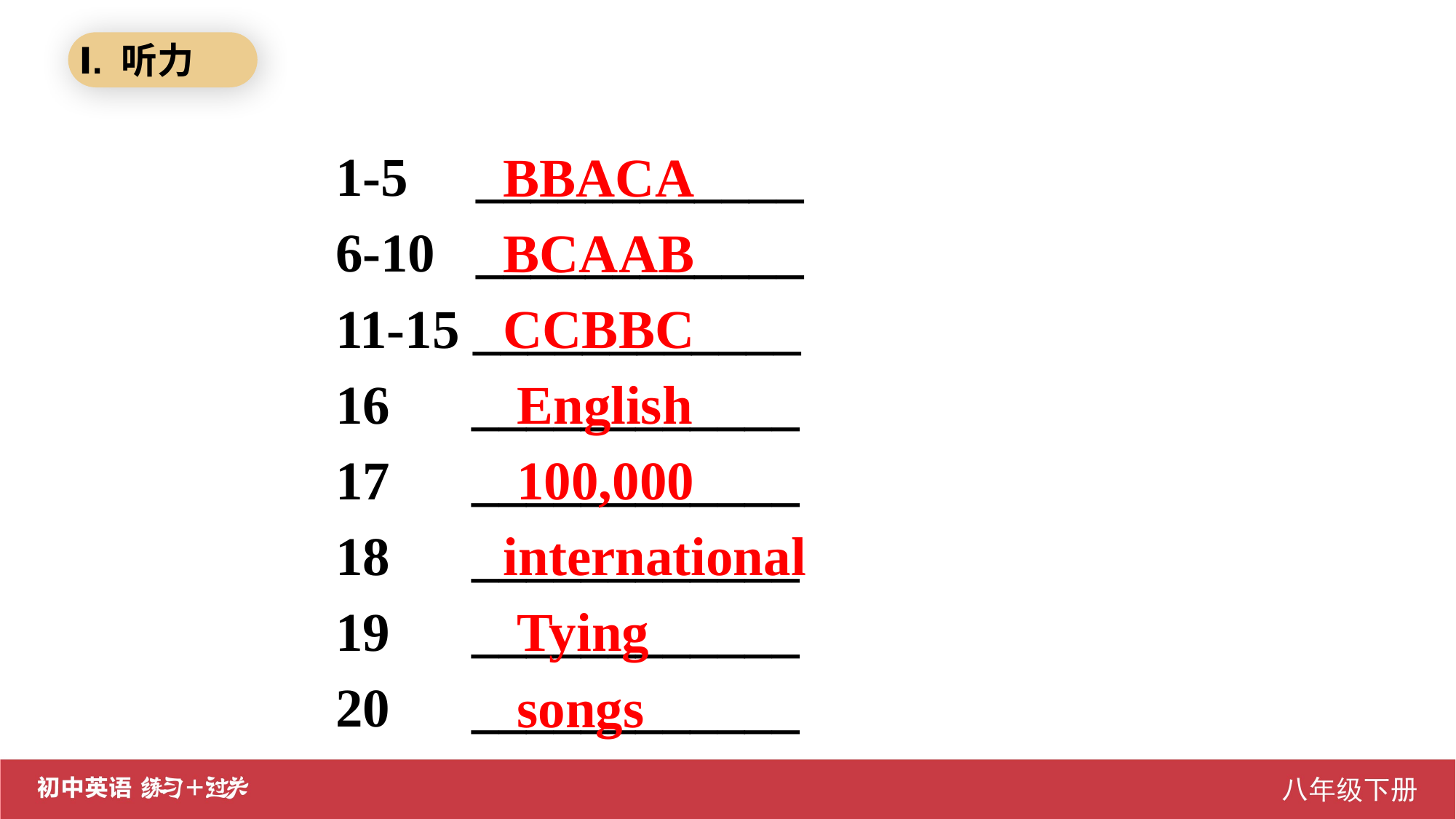

Ⅰ. 听力
1-5     ____________
6-10   ____________
11-15 ____________
16      ____________
17      ____________
18      ____________
19      ____________
20      ____________
 BBACA
 BCAAB
 CCBBC
  English
  100,000
 international
  Tying
  songs